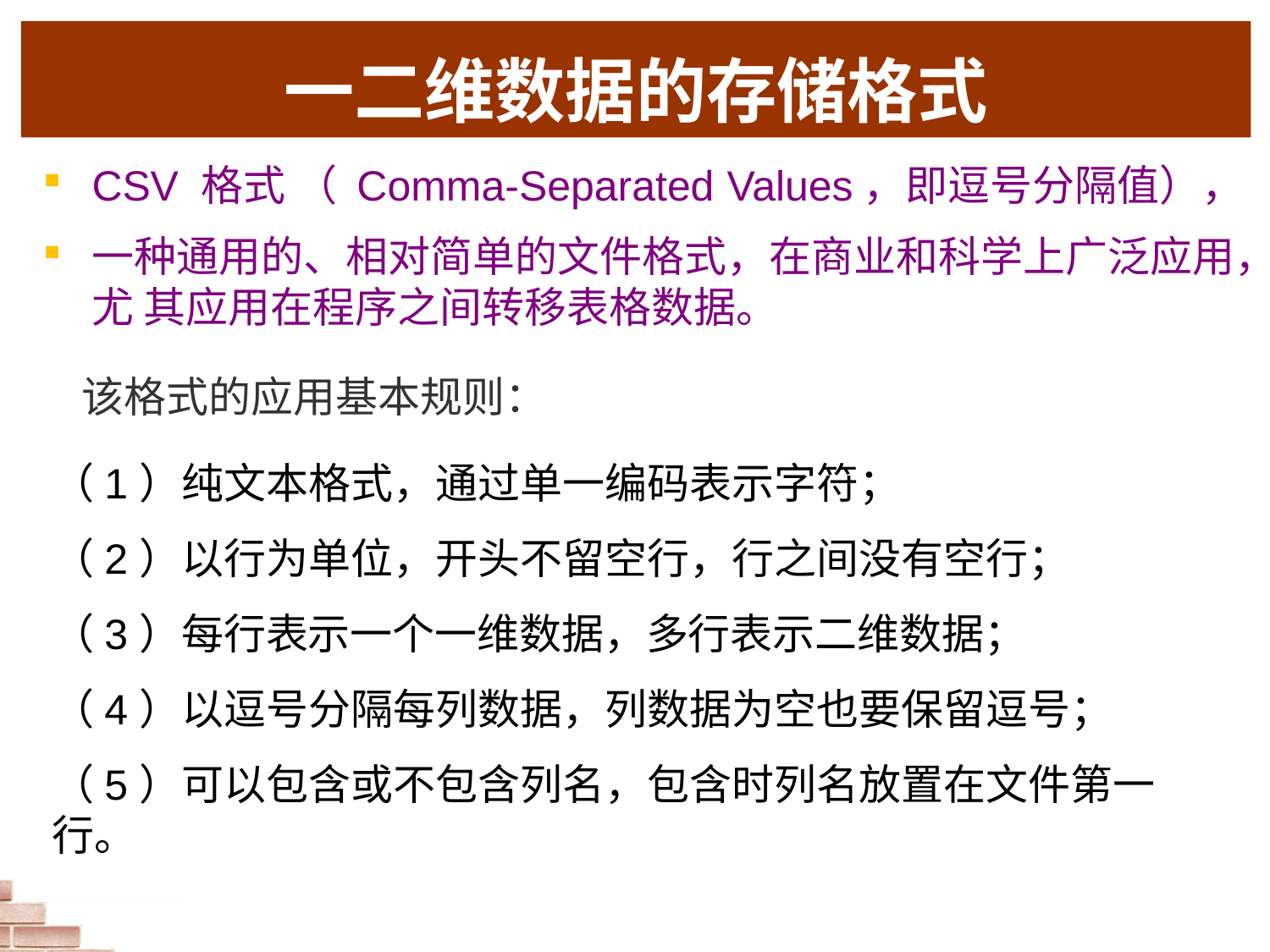

一二维数据的存储格式
CSV 格式 （ Comma-Separated	Values，即逗号分隔值），
一种通用的、相对简单的文件格式，在商业和科学上广泛应用，尤 其应用在程序之间转移表格数据。
该格式的应用基本规则：

（1）纯文本格式，通过单一编码表示字符；

（2）以行为单位，开头不留空行，行之间没有空行；

（3）每行表示一个一维数据，多行表示二维数据；

（4）以逗号分隔每列数据，列数据为空也要保留逗号；

（5）可以包含或不包含列名，包含时列名放置在文件第一行。